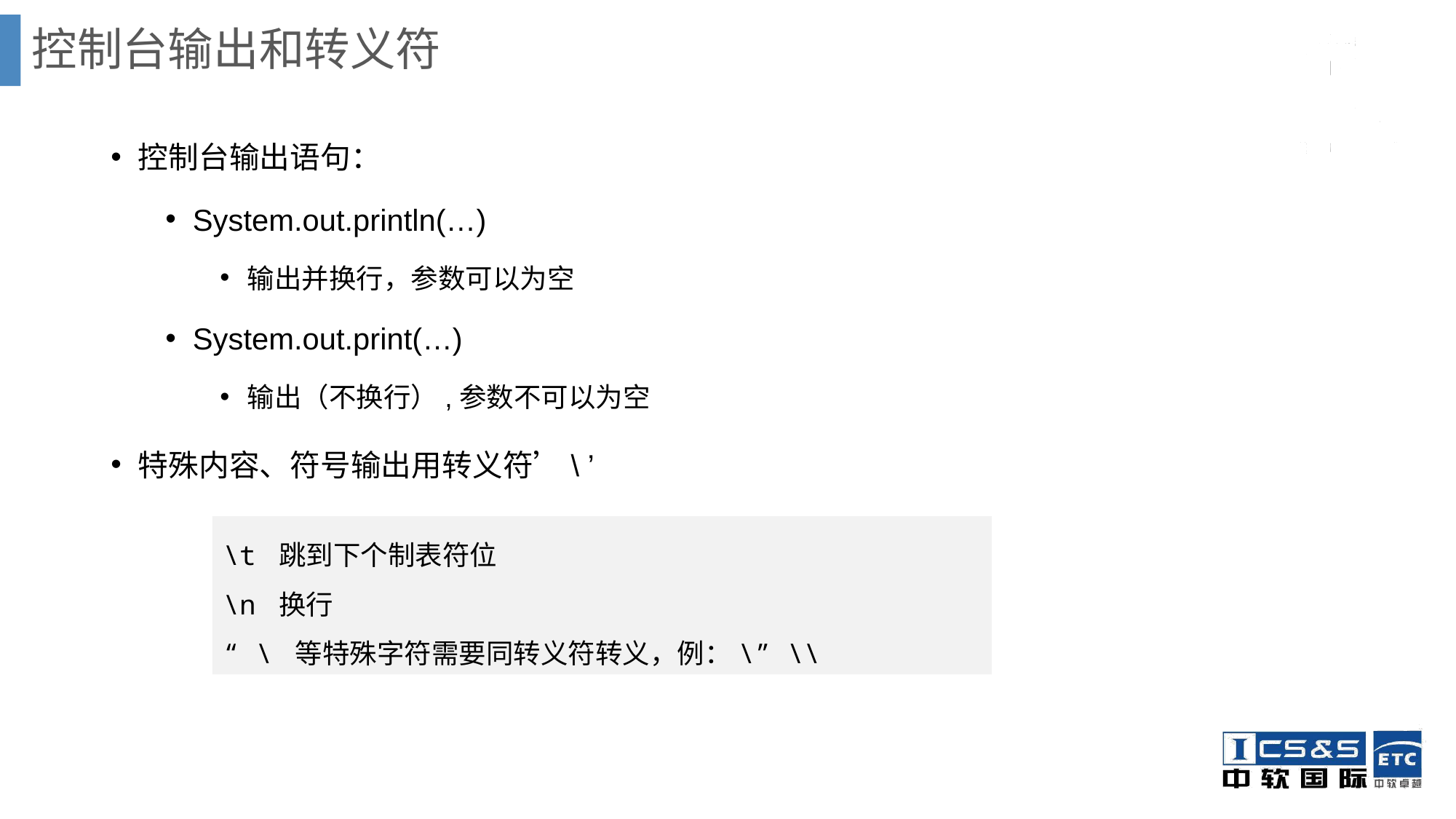

# 控制台输出和转义符
控制台输出语句：
System.out.println(…)
输出并换行，参数可以为空
System.out.print(…)
输出（不换行）,参数不可以为空
特殊内容、符号输出用转义符’\ ’

\t 跳到下个制表符位
\n 换行
“ \ 等特殊字符需要同转义符转义，例：\” \\